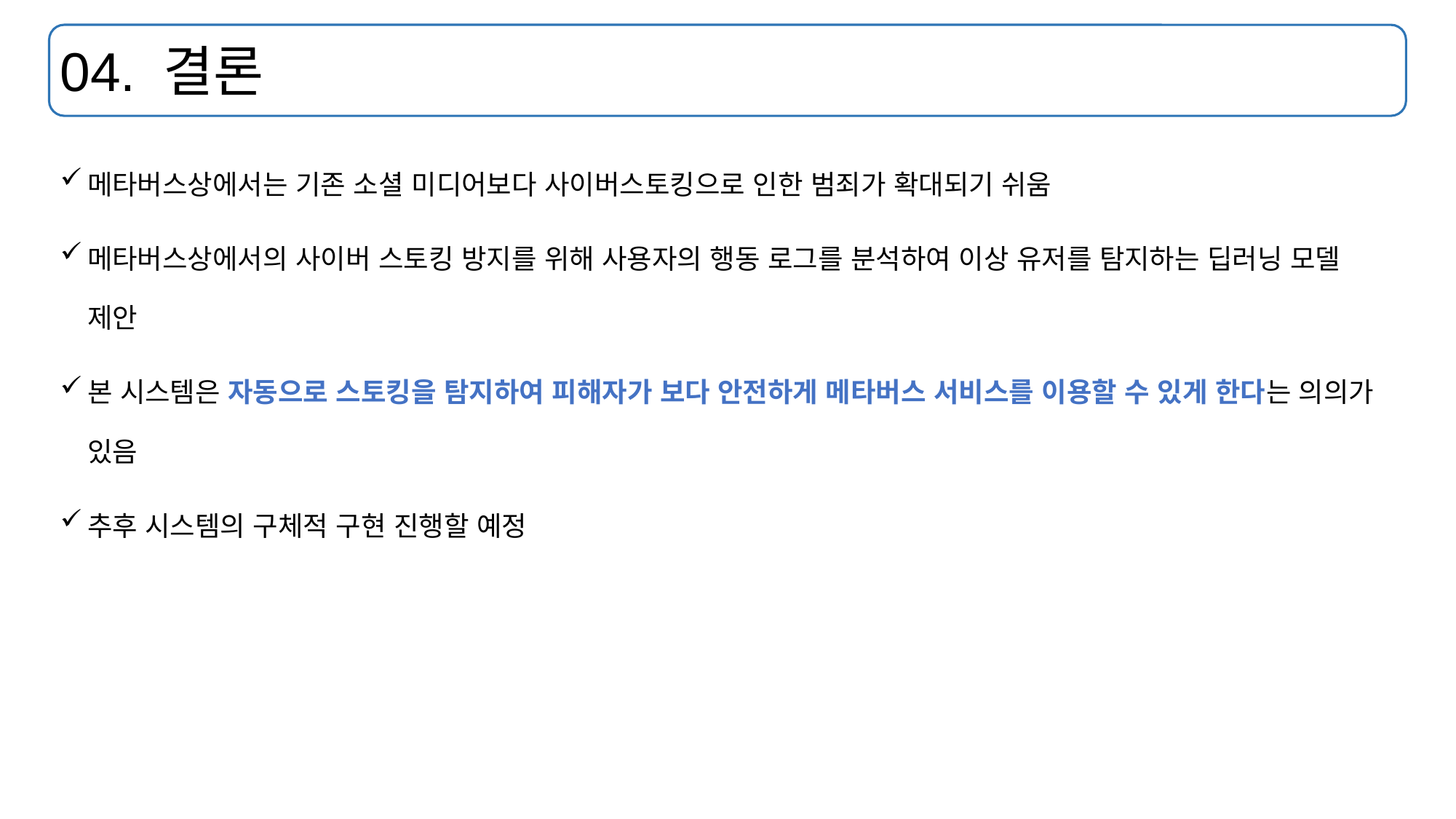

# 04. 결론
메타버스상에서는 기존 소셜 미디어보다 사이버스토킹으로 인한 범죄가 확대되기 쉬움
메타버스상에서의 사이버 스토킹 방지를 위해 사용자의 행동 로그를 분석하여 이상 유저를 탐지하는 딥러닝 모델 제안
본 시스템은 자동으로 스토킹을 탐지하여 피해자가 보다 안전하게 메타버스 서비스를 이용할 수 있게 한다는 의의가 있음
추후 시스템의 구체적 구현 진행할 예정